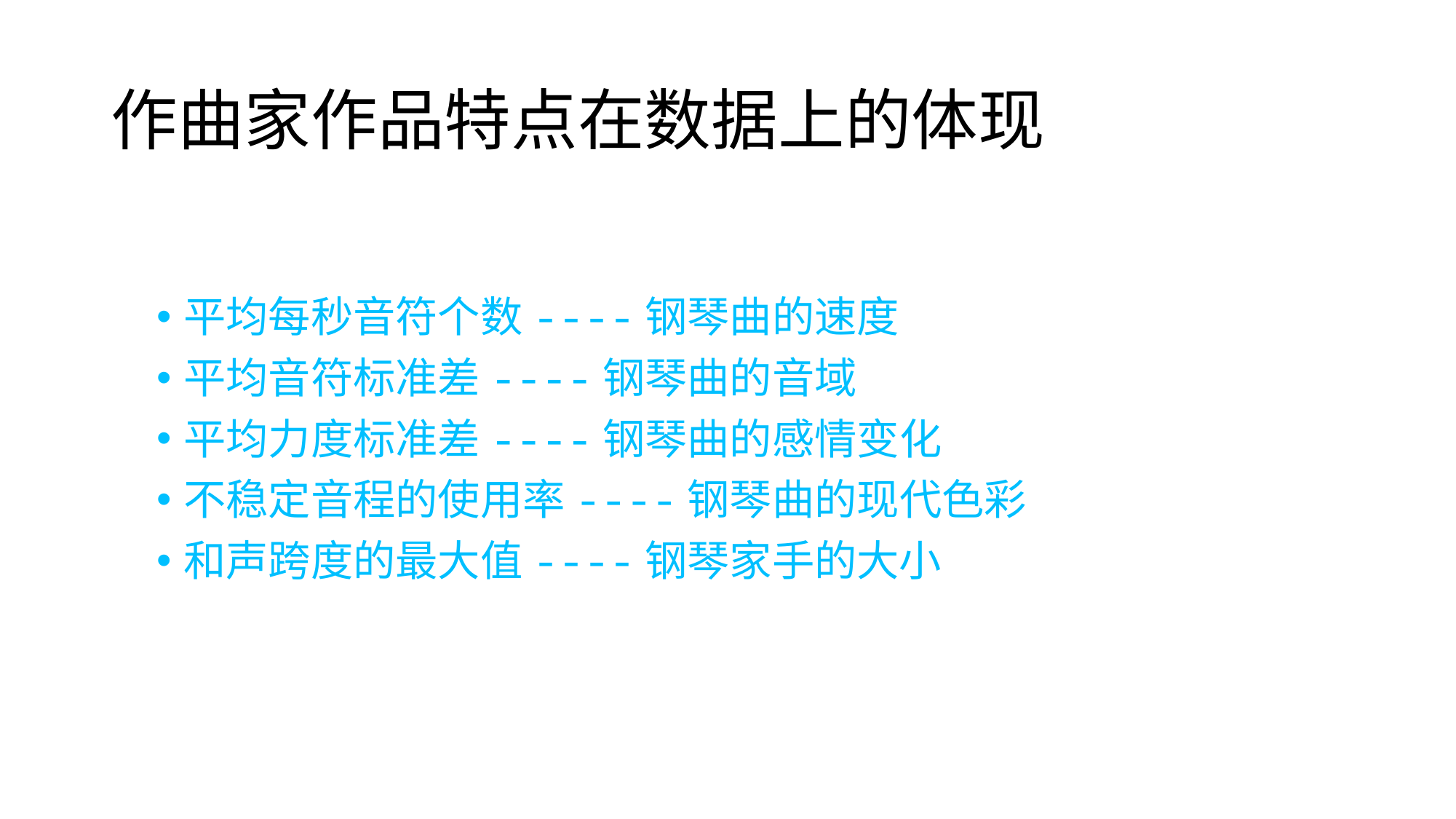

# 作曲家作品特点在数据上的体现
平均每秒音符个数----钢琴曲的速度
平均音符标准差----钢琴曲的音域
平均力度标准差----钢琴曲的感情变化
不稳定音程的使用率----钢琴曲的现代色彩
和声跨度的最大值----钢琴家手的大小